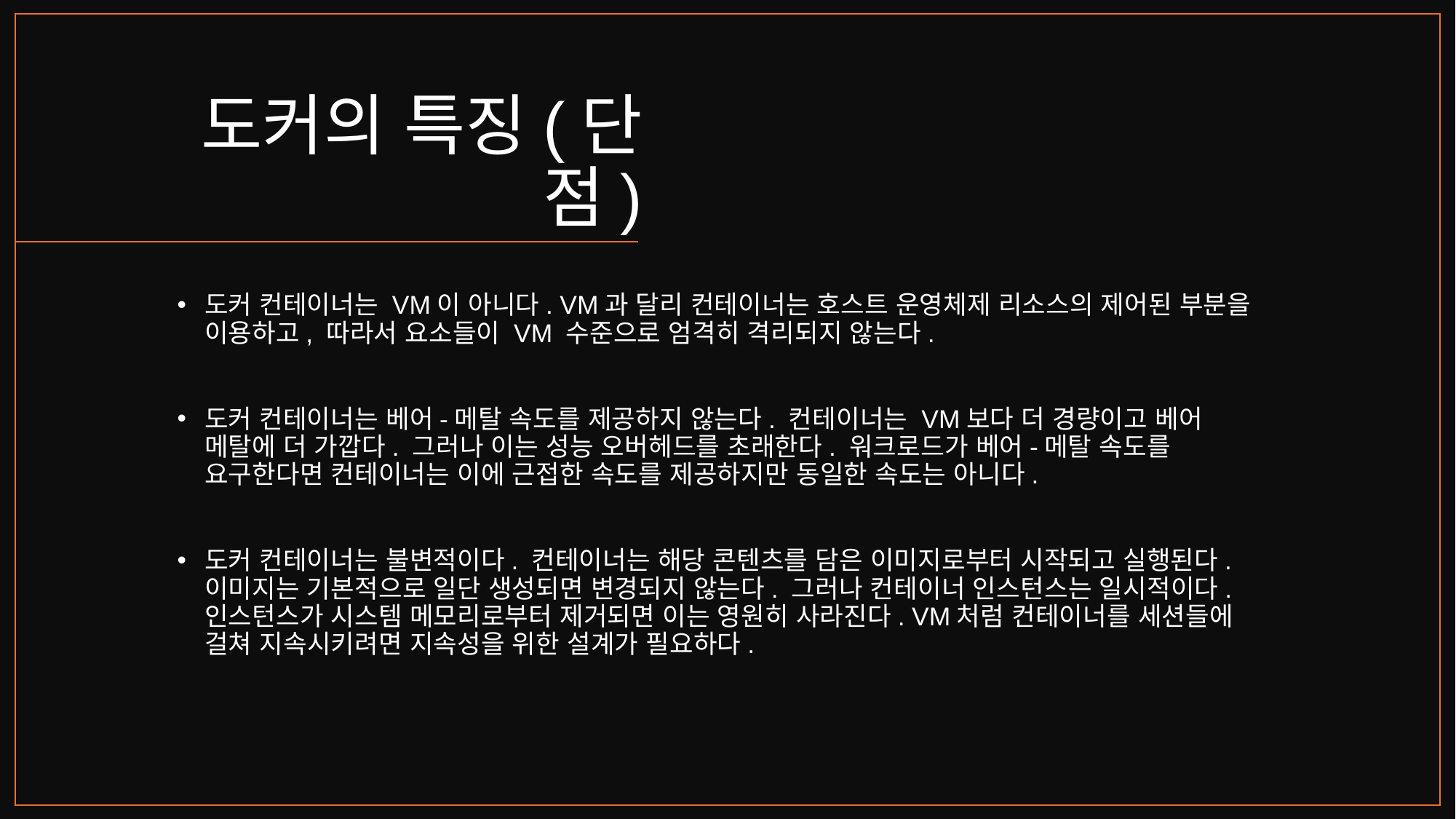

# 도커의 특징(단점)
도커 컨테이너는 VM이 아니다. VM과 달리 컨테이너는 호스트 운영체제 리소스의 제어된 부분을 이용하고, 따라서 요소들이 VM 수준으로 엄격히 격리되지 않는다.

도커 컨테이너는 베어-메탈 속도를 제공하지 않는다. 컨테이너는 VM보다 더 경량이고 베어 메탈에 더 가깝다. 그러나 이는 성능 오버헤드를 초래한다. 워크로드가 베어-메탈 속도를 요구한다면 컨테이너는 이에 근접한 속도를 제공하지만 동일한 속도는 아니다.

도커 컨테이너는 불변적이다. 컨테이너는 해당 콘텐츠를 담은 이미지로부터 시작되고 실행된다. 이미지는 기본적으로 일단 생성되면 변경되지 않는다. 그러나 컨테이너 인스턴스는 일시적이다. 인스턴스가 시스템 메모리로부터 제거되면 이는 영원히 사라진다. VM처럼 컨테이너를 세션들에 걸쳐 지속시키려면 지속성을 위한 설계가 필요하다.